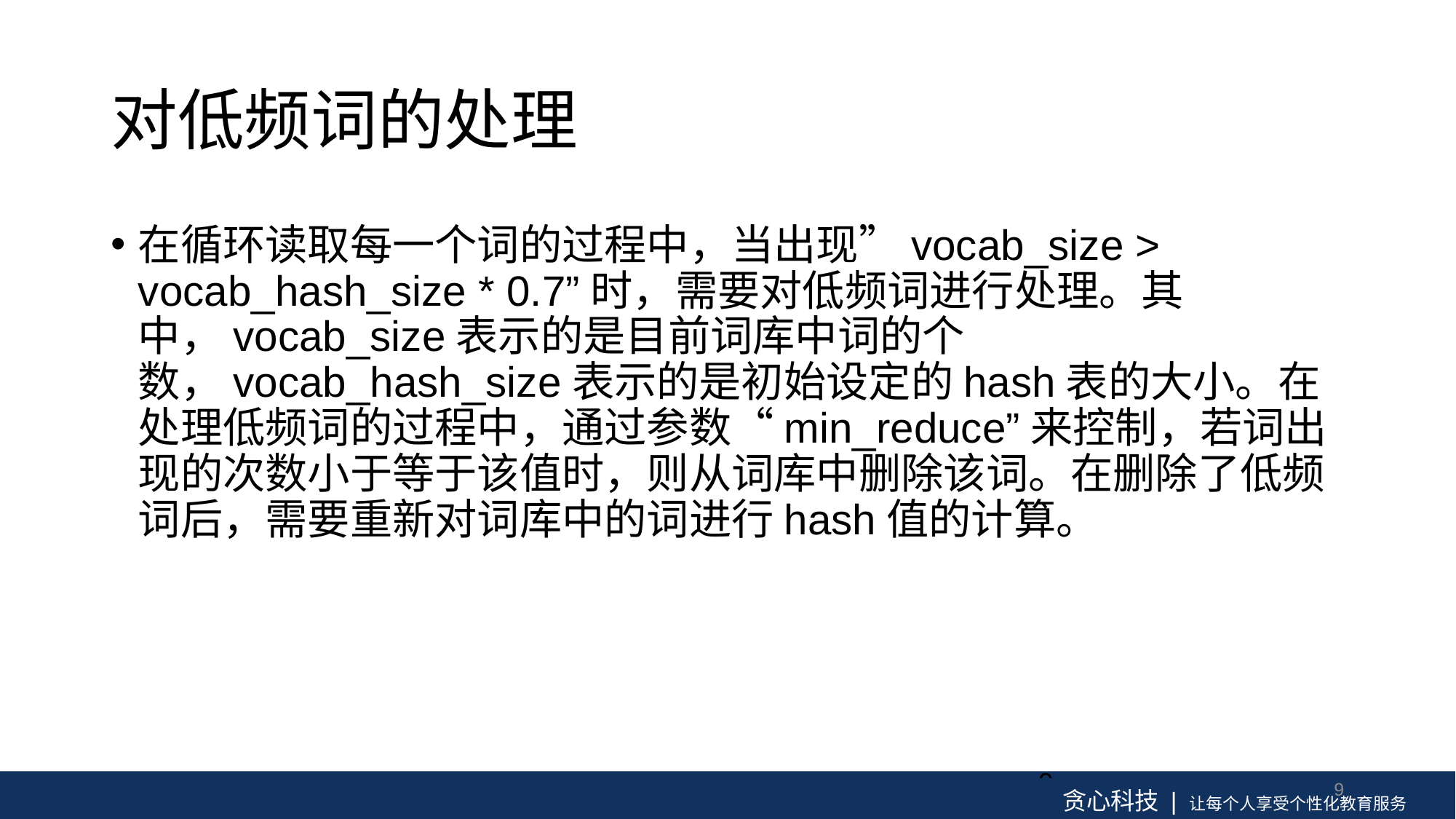

# 对低频词的处理
在循环读取每一个词的过程中，当出现”vocab_size > vocab_hash_size * 0.7”时，需要对低频词进行处理。其中，vocab_size表示的是目前词库中词的个数，vocab_hash_size表示的是初始设定的hash表的大小。在处理低频词的过程中，通过参数“min_reduce”来控制，若词出现的次数小于等于该值时，则从词库中删除该词。在删除了低频词后，需要重新对词库中的词进行hash值的计算。